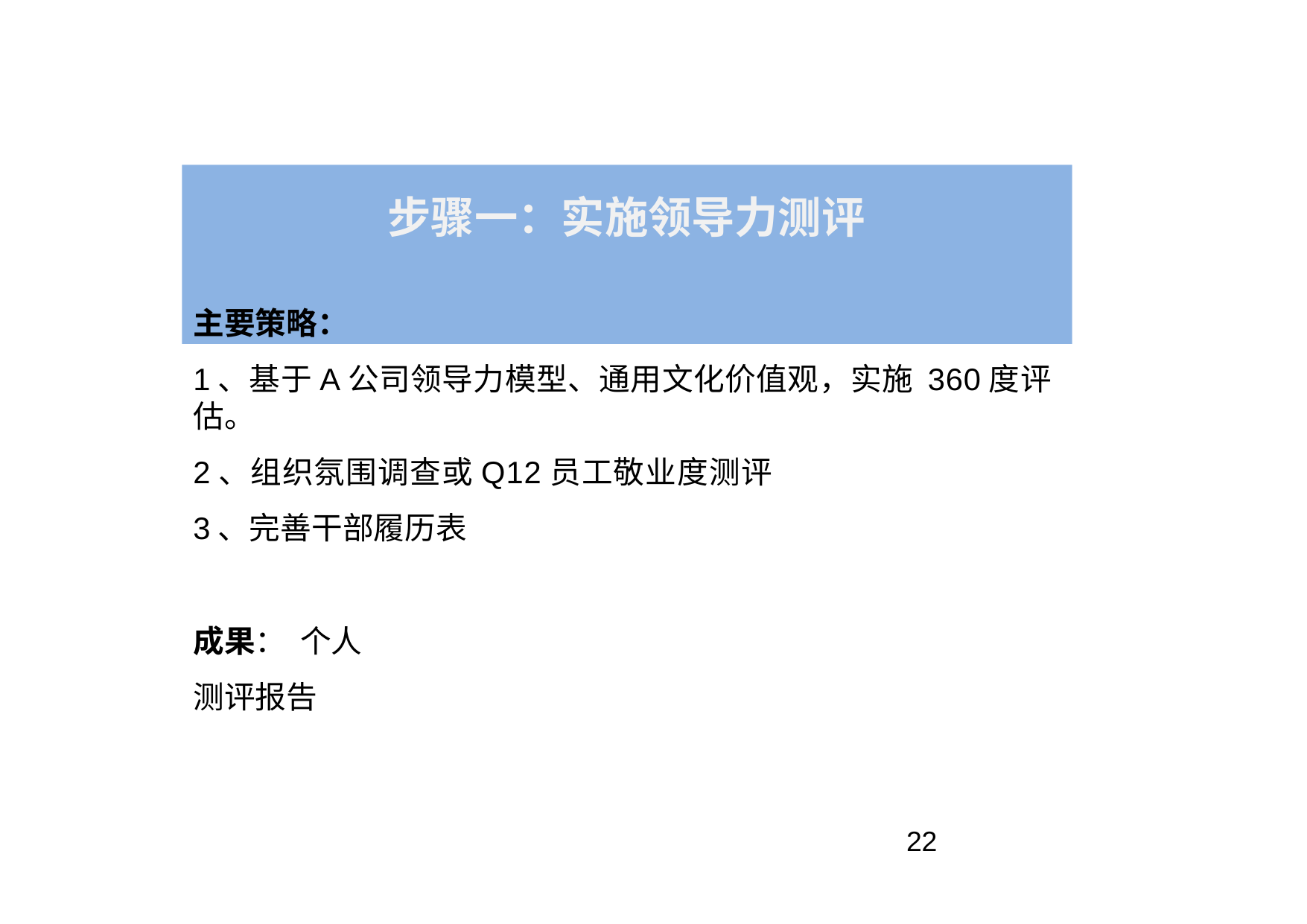

# 步骤一：实施领导力测评
主要策略：
1、基于A公司领导力模型、通用文化价值观，实施 360度评估。
2、组织氛围调查或Q12员工敬业度测评
3、完善干部履历表

成果：  个人测评报告
22